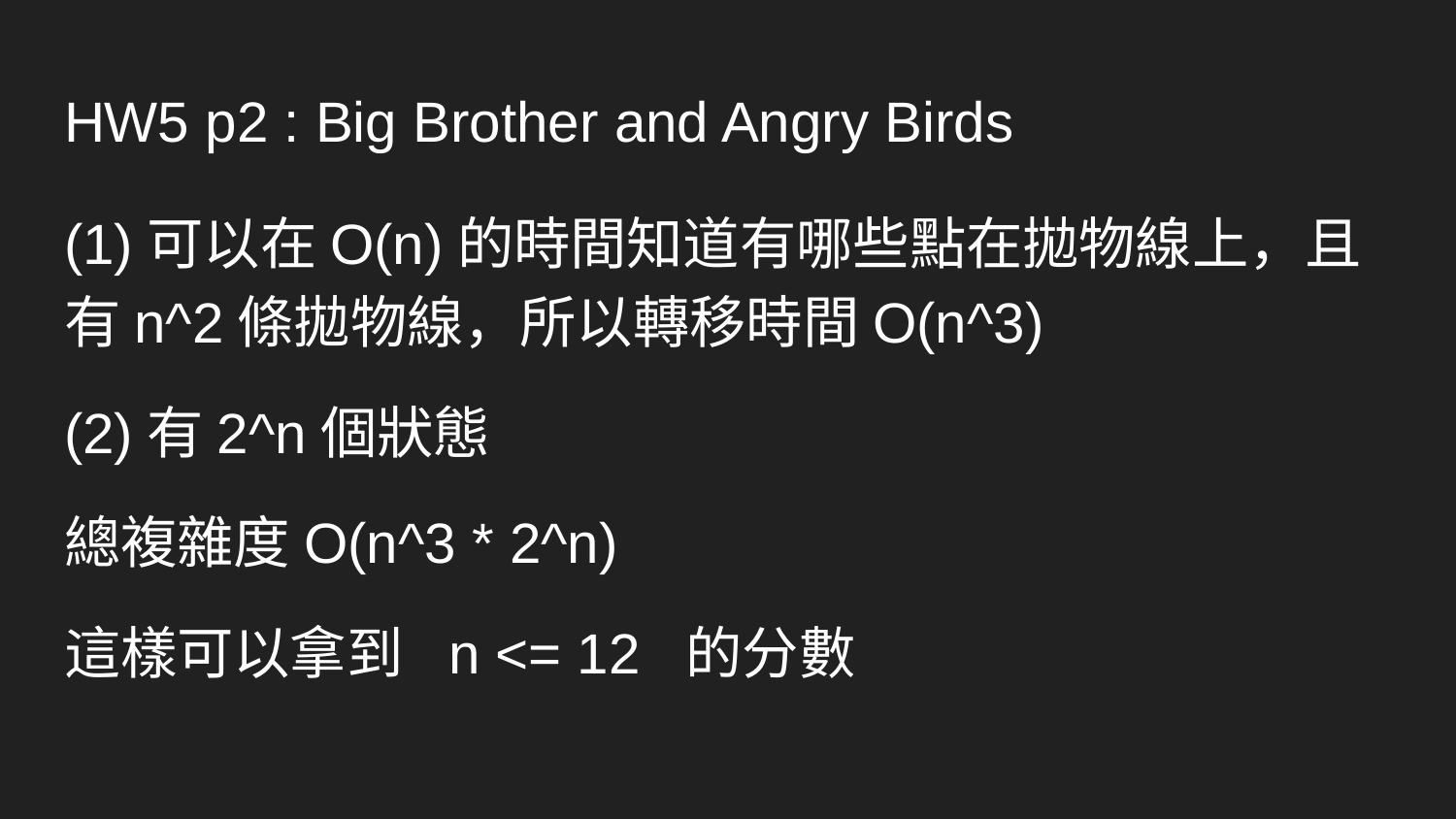

# HW5 p2 : Big Brother and Angry Birds
(1)可以在O(n)的時間知道有哪些點在拋物線上，且有n^2條拋物線，所以轉移時間O(n^3)
(2)有2^n個狀態
總複雜度O(n^3 * 2^n)
這樣可以拿到  n <= 12  的分數